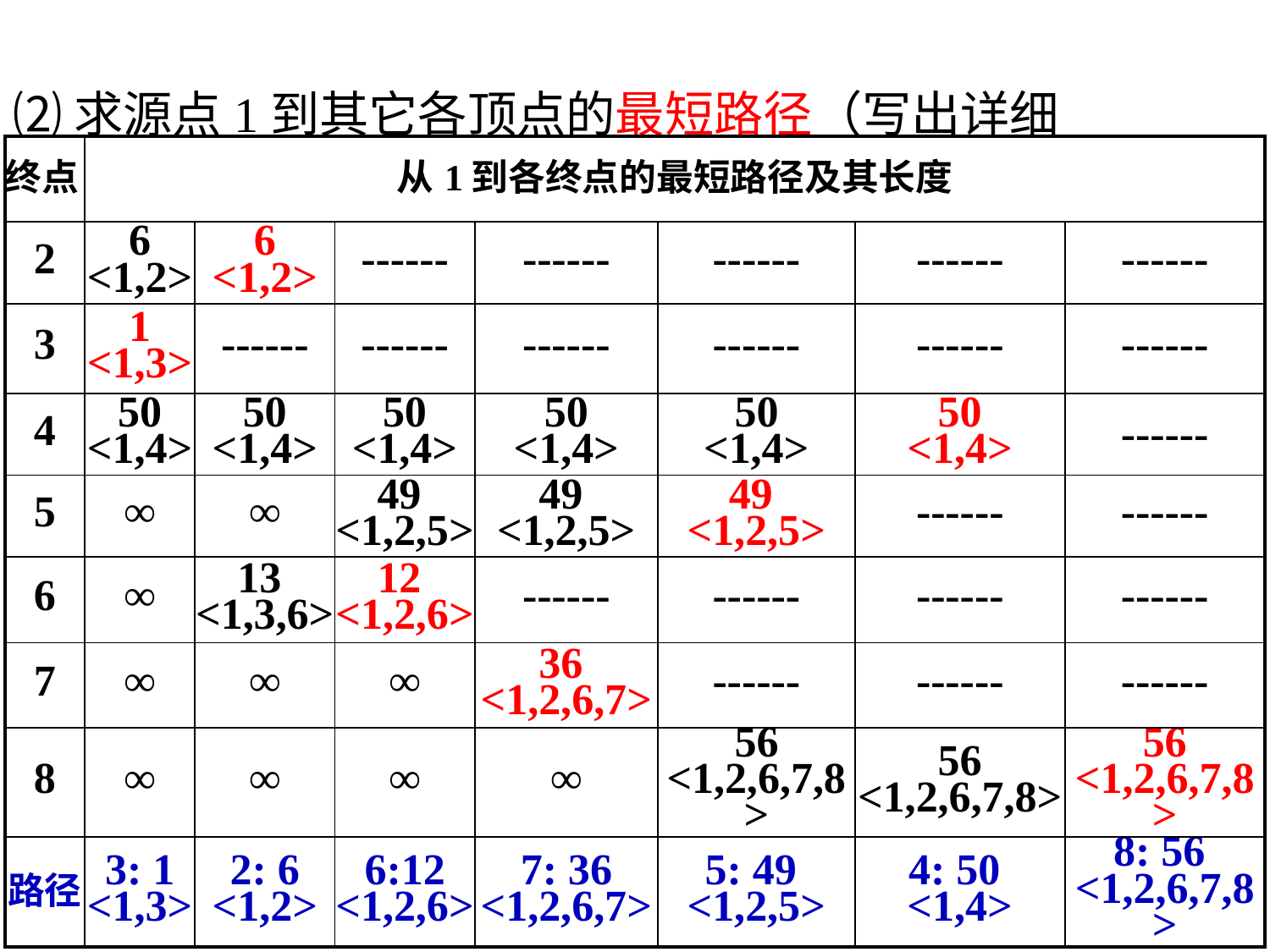

⑵求源点1到其它各顶点的最短路径（写出详细过程）。
| 终点 | 从1到各终点的最短路径及其长度 |  |  |  |  |  |  |
| --- | --- | --- | --- | --- | --- | --- | --- |
| 2 | 6 <1,2> | 6 <1,2> | ------ | ------ | ------ | ------ | ------ |
| 3 | 1 <1,3> | ------ | ------ | ------ | ------ | ------ | ------ |
| 4 | 50 <1,4> | 50 <1,4> | 50 <1,4> | 50 <1,4> | 50 <1,4> | 50 <1,4> | ------ |
| 5 | ∞ | ∞ | 49 <1,2,5> | 49 <1,2,5> | 49 <1,2,5> | ------ | ------ |
| 6 | ∞ | 13 <1,3,6> | 12 <1,2,6> | ------ | ------ | ------ | ------ |
| 7 | ∞ | ∞ | ∞ | 36 <1,2,6,7> | ------ | ------ | ------ |
| 8 | ∞ | ∞ | ∞ | ∞ | 56 <1,2,6,7,8> | 56 <1,2,6,7,8> | 56 <1,2,6,7,8> |
| 路径 | 3: 1 <1,3> | 2: 6 <1,2> | 6:12 <1,2,6> | 7: 36 <1,2,6,7> | 5: 49 <1,2,5> | 4: 50 <1,4> | 8: 56 <1,2,6,7,8> |